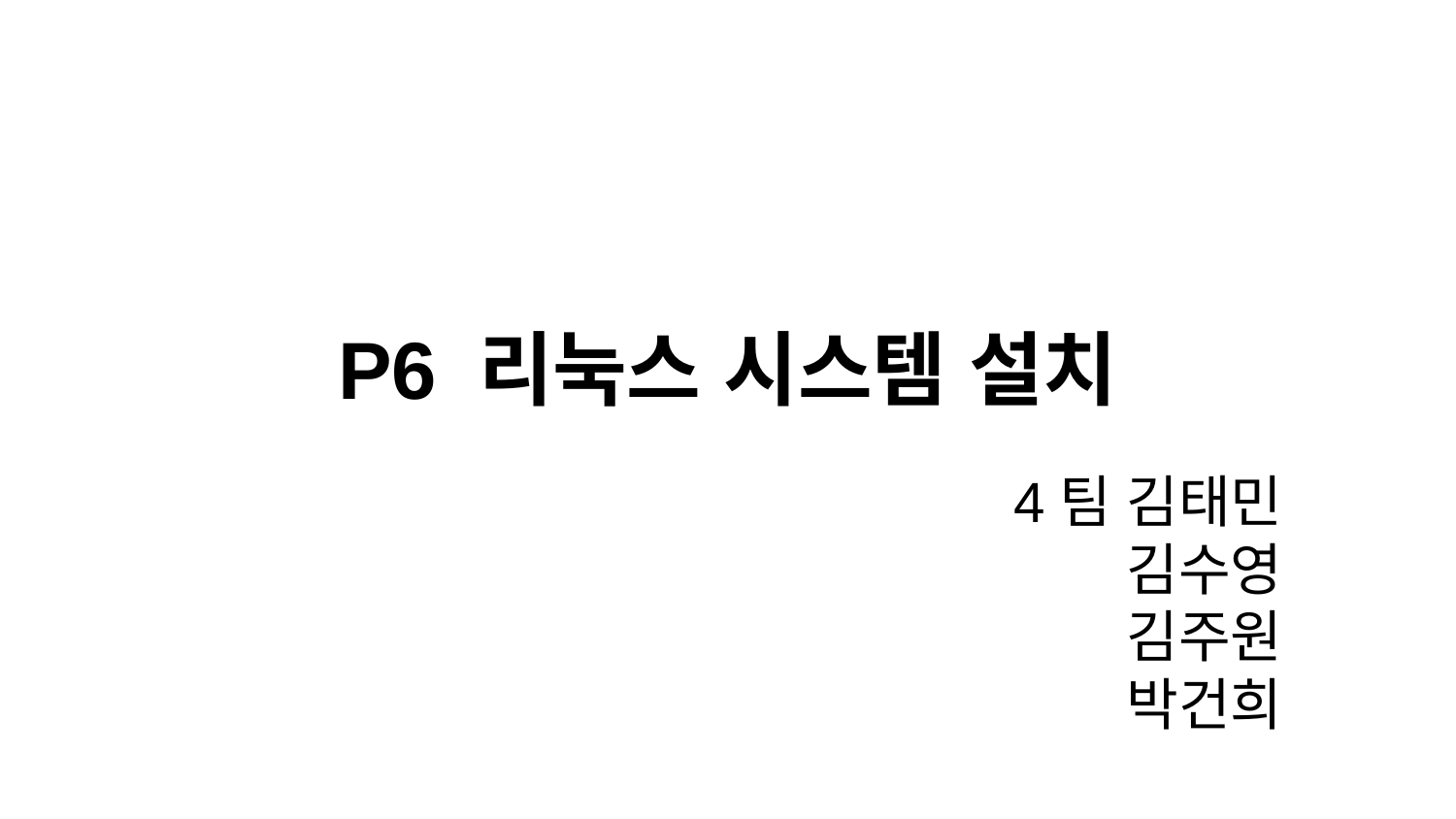

# P6 리눅스 시스템 설치
4팀 김태민
김수영
김주원
박건희